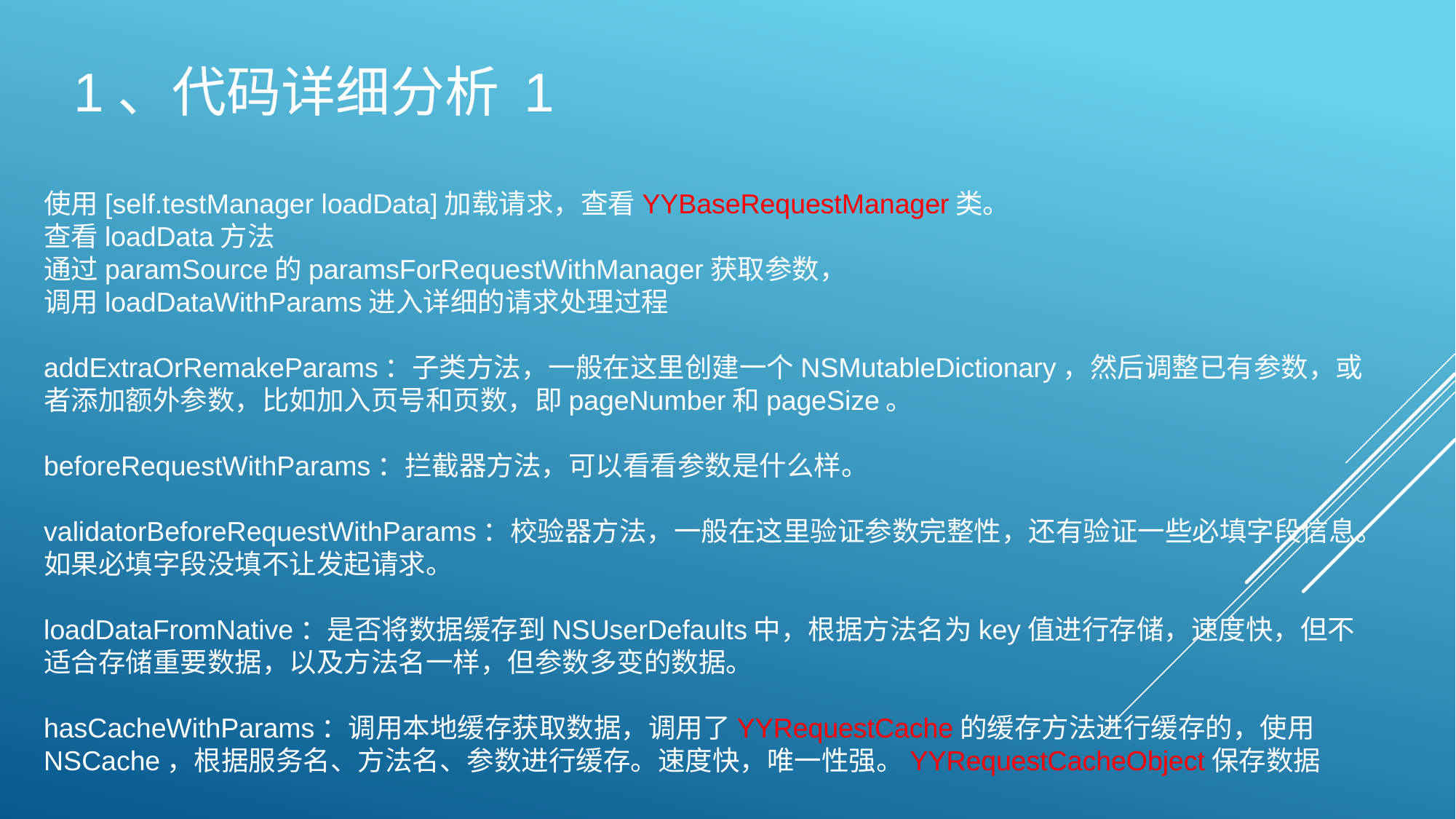

# 1、代码详细分析 1
使用[self.testManager loadData]加载请求，查看YYBaseRequestManager类。
查看loadData方法
通过paramSource的paramsForRequestWithManager获取参数，
调用loadDataWithParams进入详细的请求处理过程

addExtraOrRemakeParams：子类方法，一般在这里创建一个NSMutableDictionary，然后调整已有参数，或者添加额外参数，比如加入页号和页数，即pageNumber和pageSize。

beforeRequestWithParams：拦截器方法，可以看看参数是什么样。

validatorBeforeRequestWithParams：校验器方法，一般在这里验证参数完整性，还有验证一些必填字段信息。如果必填字段没填不让发起请求。

loadDataFromNative：是否将数据缓存到NSUserDefaults中，根据方法名为key值进行存储，速度快，但不适合存储重要数据，以及方法名一样，但参数多变的数据。

hasCacheWithParams：调用本地缓存获取数据，调用了YYRequestCache的缓存方法进行缓存的，使用NSCache，根据服务名、方法名、参数进行缓存。速度快，唯一性强。YYRequestCacheObject保存数据